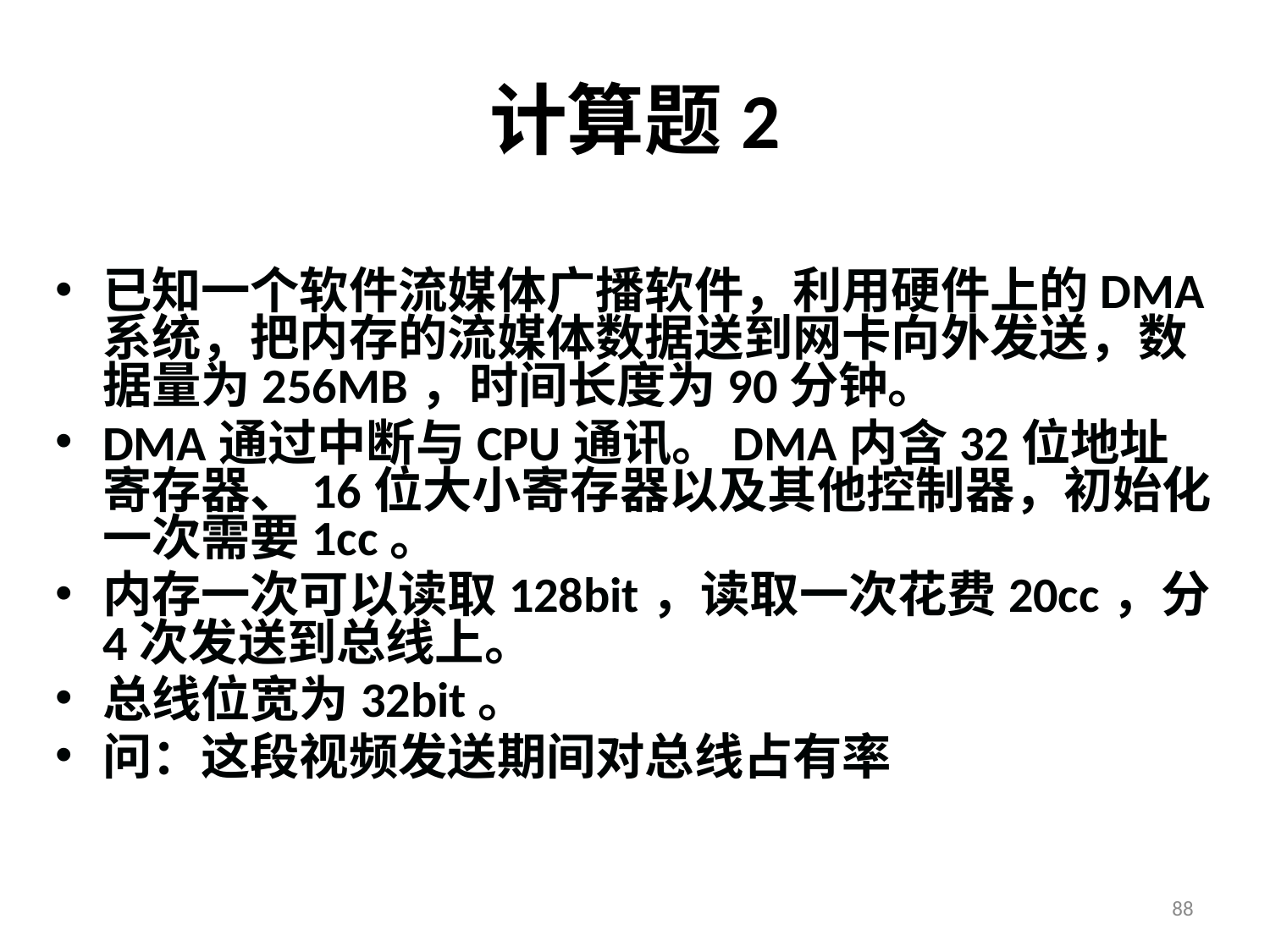

计算题2
已知一个软件流媒体广播软件，利用硬件上的DMA系统，把内存的流媒体数据送到网卡向外发送，数据量为256MB，时间长度为90分钟。
DMA通过中断与CPU通讯。DMA内含32位地址寄存器、16位大小寄存器以及其他控制器，初始化一次需要1cc。
内存一次可以读取128bit，读取一次花费20cc，分4次发送到总线上。
总线位宽为32bit。
问：这段视频发送期间对总线占有率
88